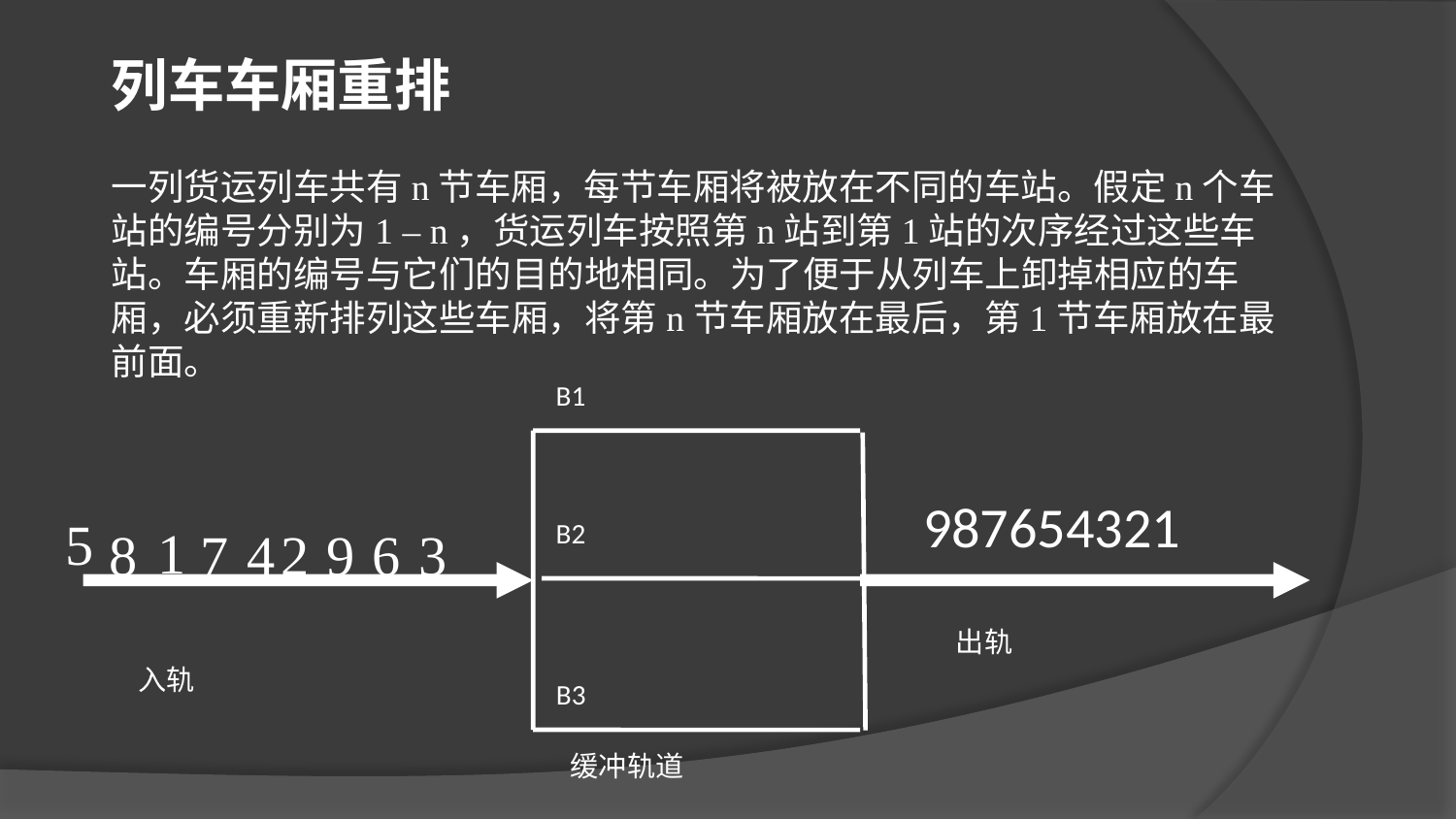

列车车厢重排
一列货运列车共有n节车厢，每节车厢将被放在不同的车站。假定n个车站的编号分别为1 – n，货运列车按照第n站到第1站的次序经过这些车站。车厢的编号与它们的目的地相同。为了便于从列车上卸掉相应的车厢，必须重新排列这些车厢，将第n节车厢放在最后，第1节车厢放在最前面。
B1

987654321
5
1
8
7
4
2
9
6
3
B2

出轨
入轨
B3

缓冲轨道